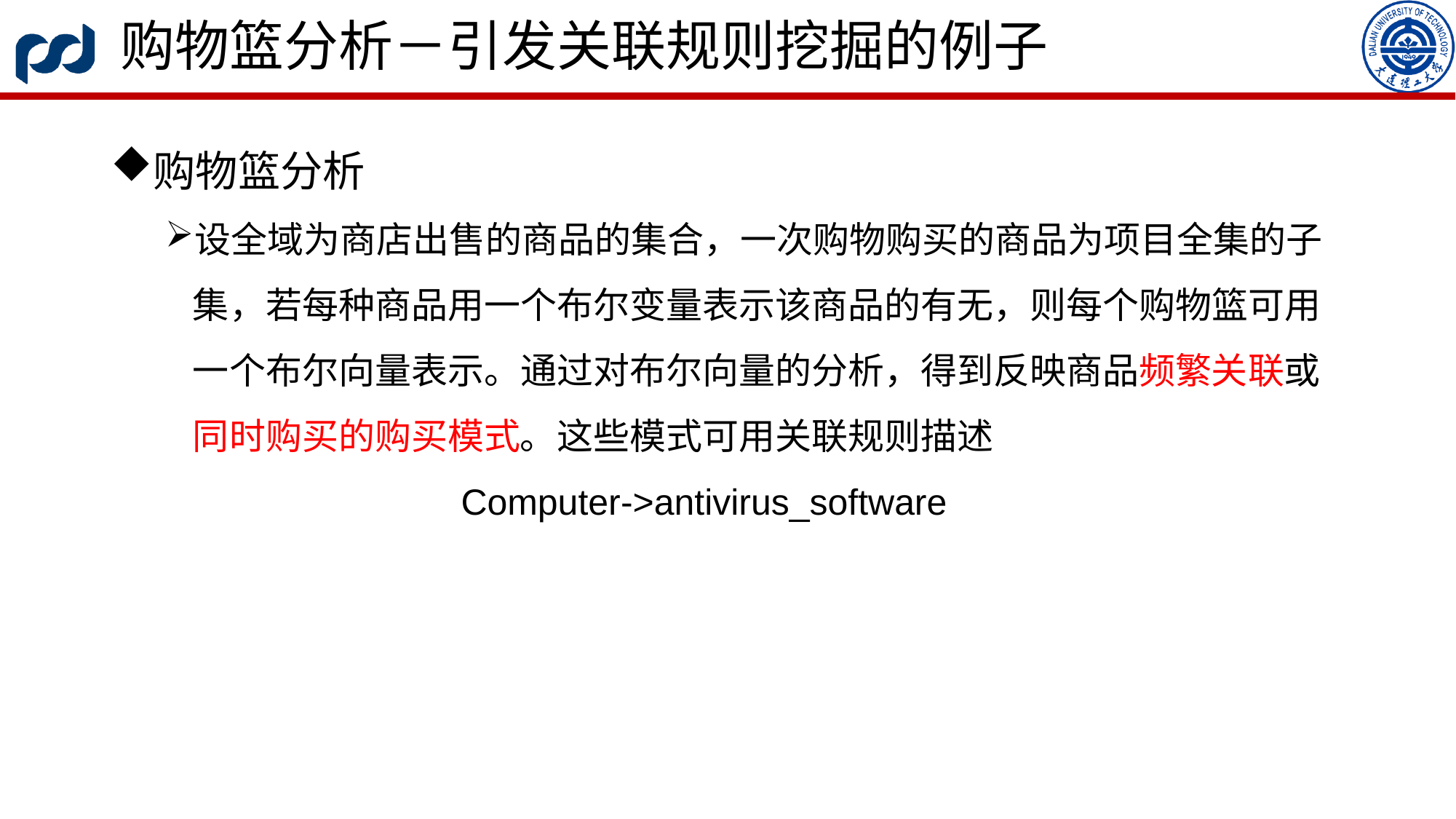

# 购物篮分析－引发关联规则挖掘的例子
购物篮分析
设全域为商店出售的商品的集合，一次购物购买的商品为项目全集的子集，若每种商品用一个布尔变量表示该商品的有无，则每个购物篮可用一个布尔向量表示。通过对布尔向量的分析，得到反映商品频繁关联或同时购买的购买模式。这些模式可用关联规则描述
                             Computer->antivirus_software